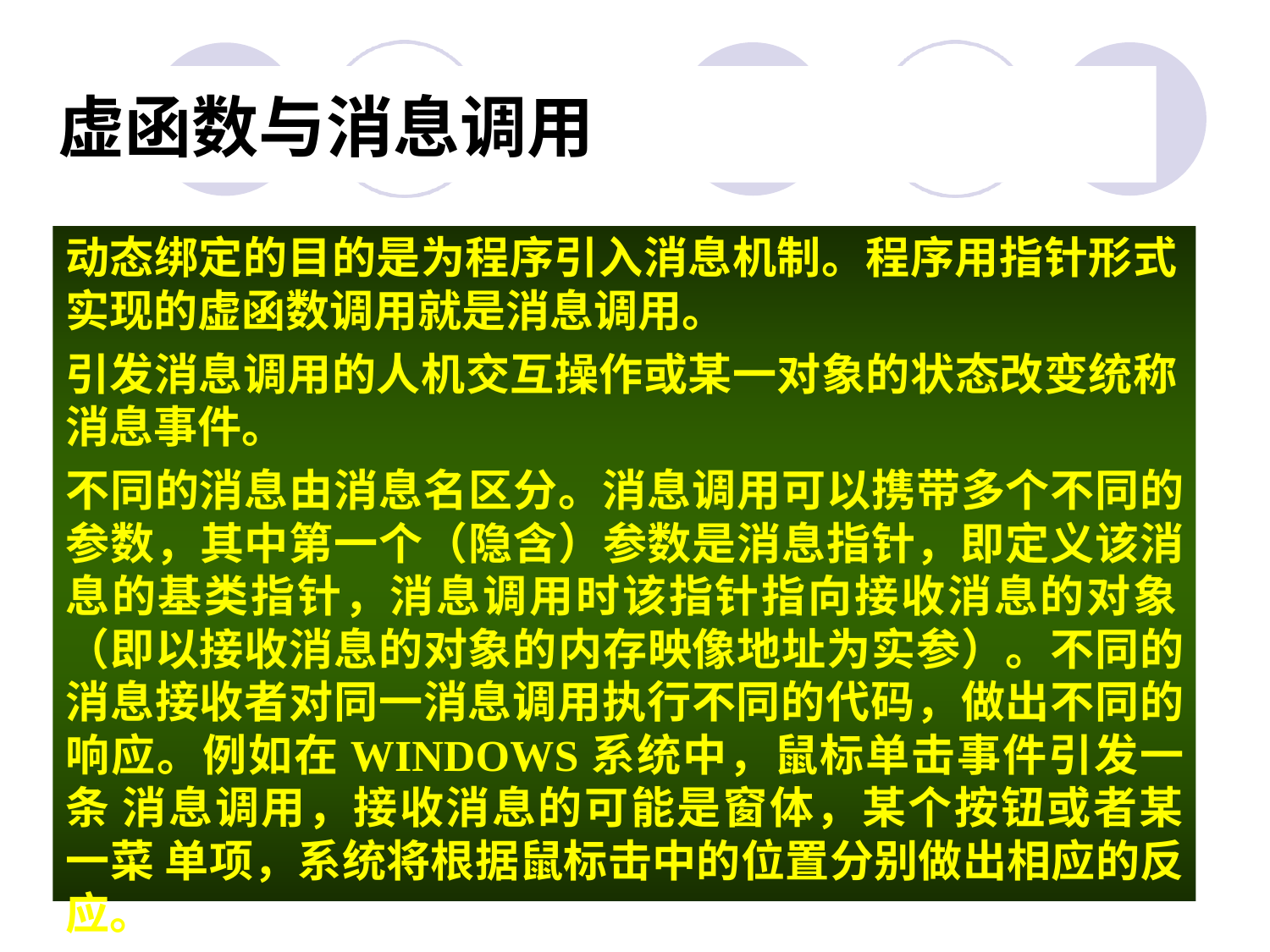

# 虚函数与消息调用

动态绑定的目的是为程序引入消息机制。程序用指针形式 实现的虚函数调用就是消息调用。
引发消息调用的人机交互操作或某一对象的状态改变统称 消息事件。
不同的消息由消息名区分。消息调用可以携带多个不同的 参数，其中第一个（隐含）参数是消息指针，即定义该消 息的基类指针，消息调用时该指针指向接收消息的对象
（即以接收消息的对象的内存映像地址为实参）。不同的 消息接收者对同一消息调用执行不同的代码，做出不同的 响应。例如在WINDOWS系统中，鼠标单击事件引发一条 消息调用，接收消息的可能是窗体，某个按钮或者某一菜 单项，系统将根据鼠标击中的位置分别做出相应的反应。